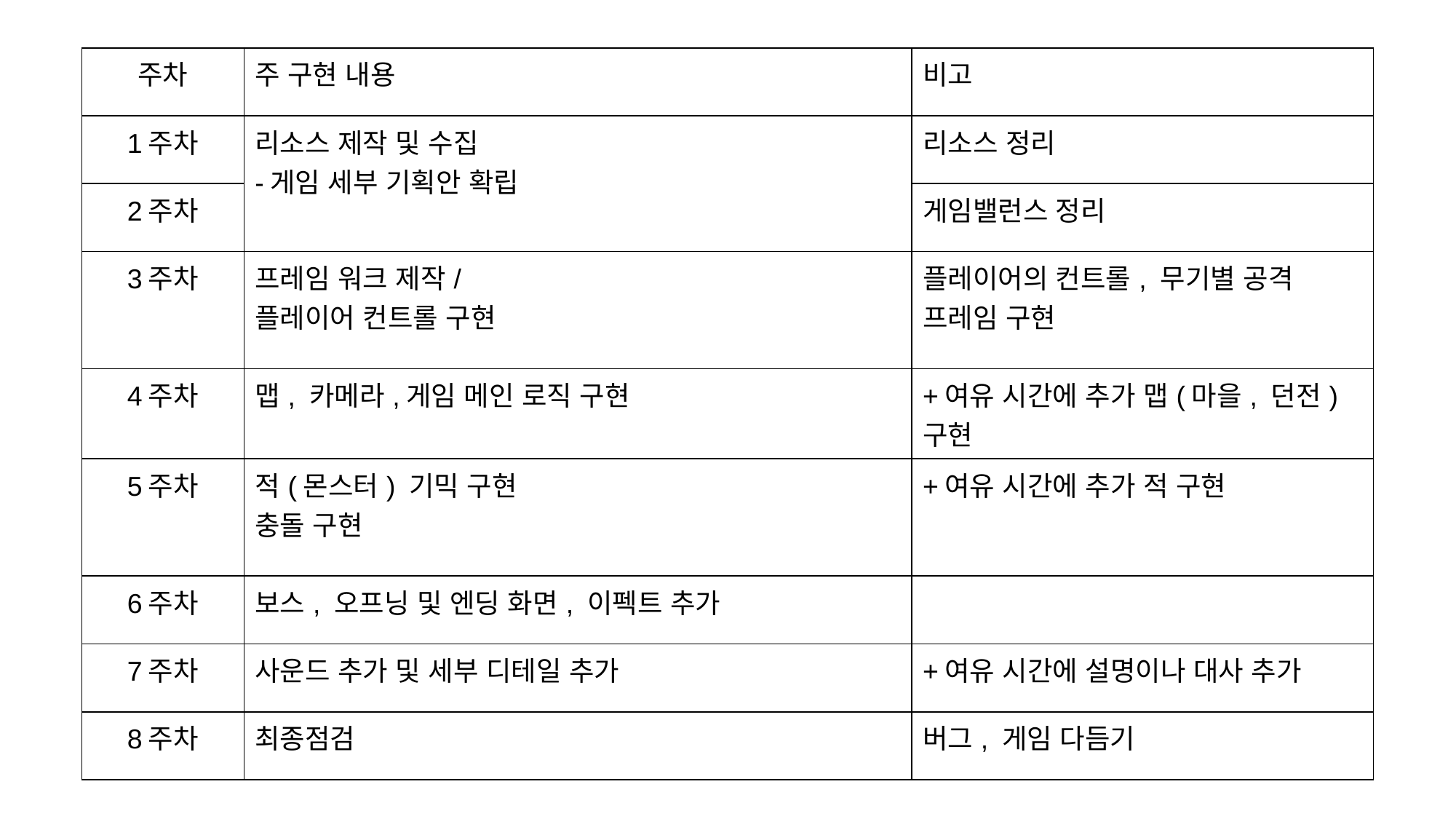

| 주차 | 주 구현 내용 | 비고 |
| --- | --- | --- |
| 1주차 | 리소스 제작 및 수집 -게임 세부 기획안 확립 | 리소스 정리 |
| 2주차 |  | 게임밸런스 정리 |
| 3주차 | 프레임 워크 제작/ 플레이어 컨트롤 구현 | 플레이어의 컨트롤, 무기별 공격 프레임 구현 |
| 4주차 | 맵, 카메라,게임 메인 로직 구현 | +여유 시간에 추가 맵(마을, 던전) 구현 |
| 5주차 | 적(몬스터) 기믹 구현 충돌 구현 | +여유 시간에 추가 적 구현 |
| 6주차 | 보스, 오프닝 및 엔딩 화면, 이펙트 추가 |  |
| 7주차 | 사운드 추가 및 세부 디테일 추가 | +여유 시간에 설명이나 대사 추가 |
| 8주차 | 최종점검 | 버그, 게임 다듬기 |